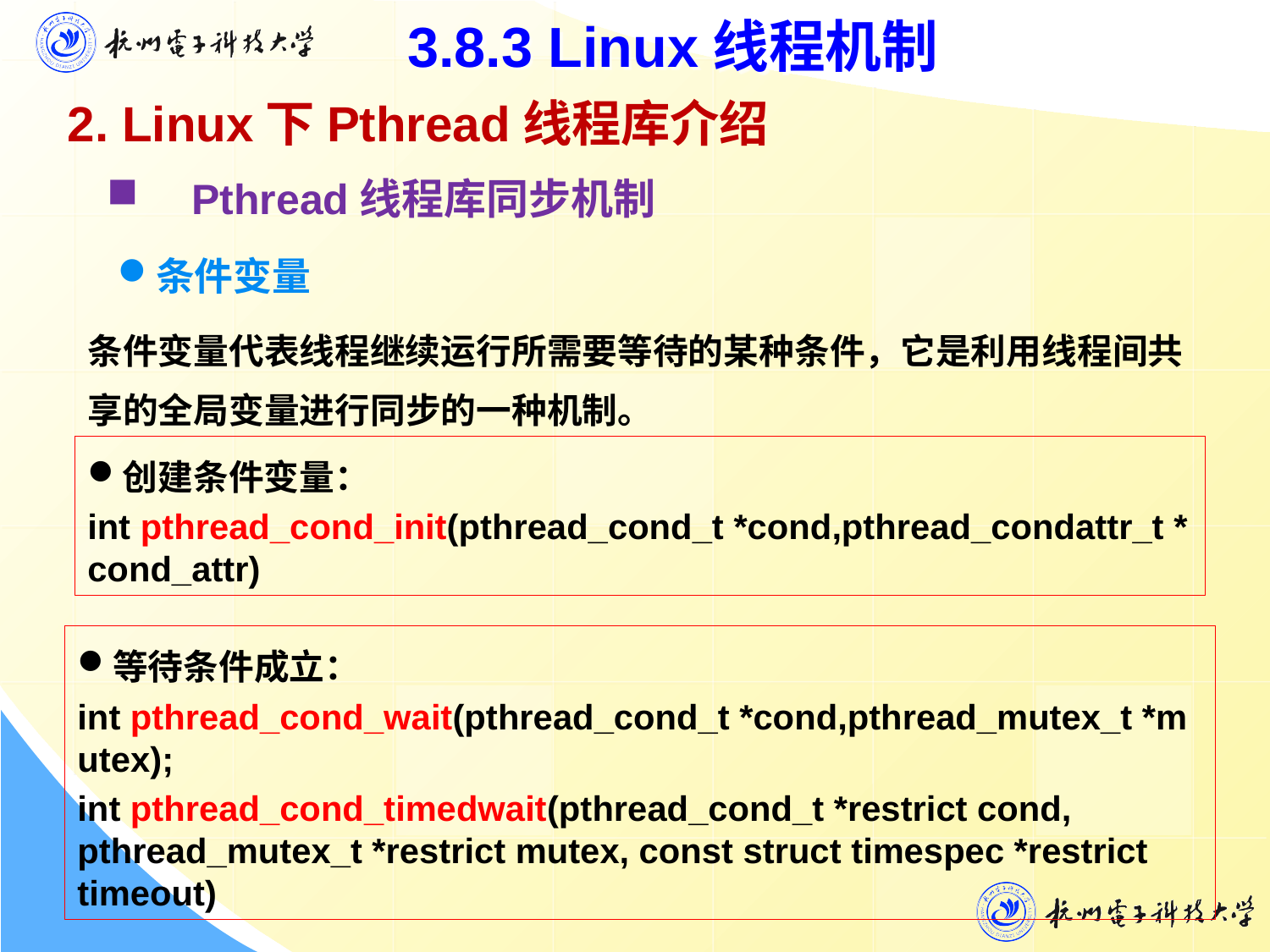

3.8.3 Linux线程机制
2. Linux下Pthread线程库介绍
Pthread线程库同步机制
条件变量
条件变量代表线程继续运行所需要等待的某种条件，它是利用线程间共享的全局变量进行同步的一种机制。
创建条件变量：
int pthread_cond_init(pthread_cond_t *cond,pthread_condattr_t *cond_attr)
等待条件成立：
int pthread_cond_wait(pthread_cond_t *cond,pthread_mutex_t *mutex);
int pthread_cond_timedwait(pthread_cond_t *restrict cond, pthread_mutex_t *restrict mutex, const struct timespec *restrict timeout)